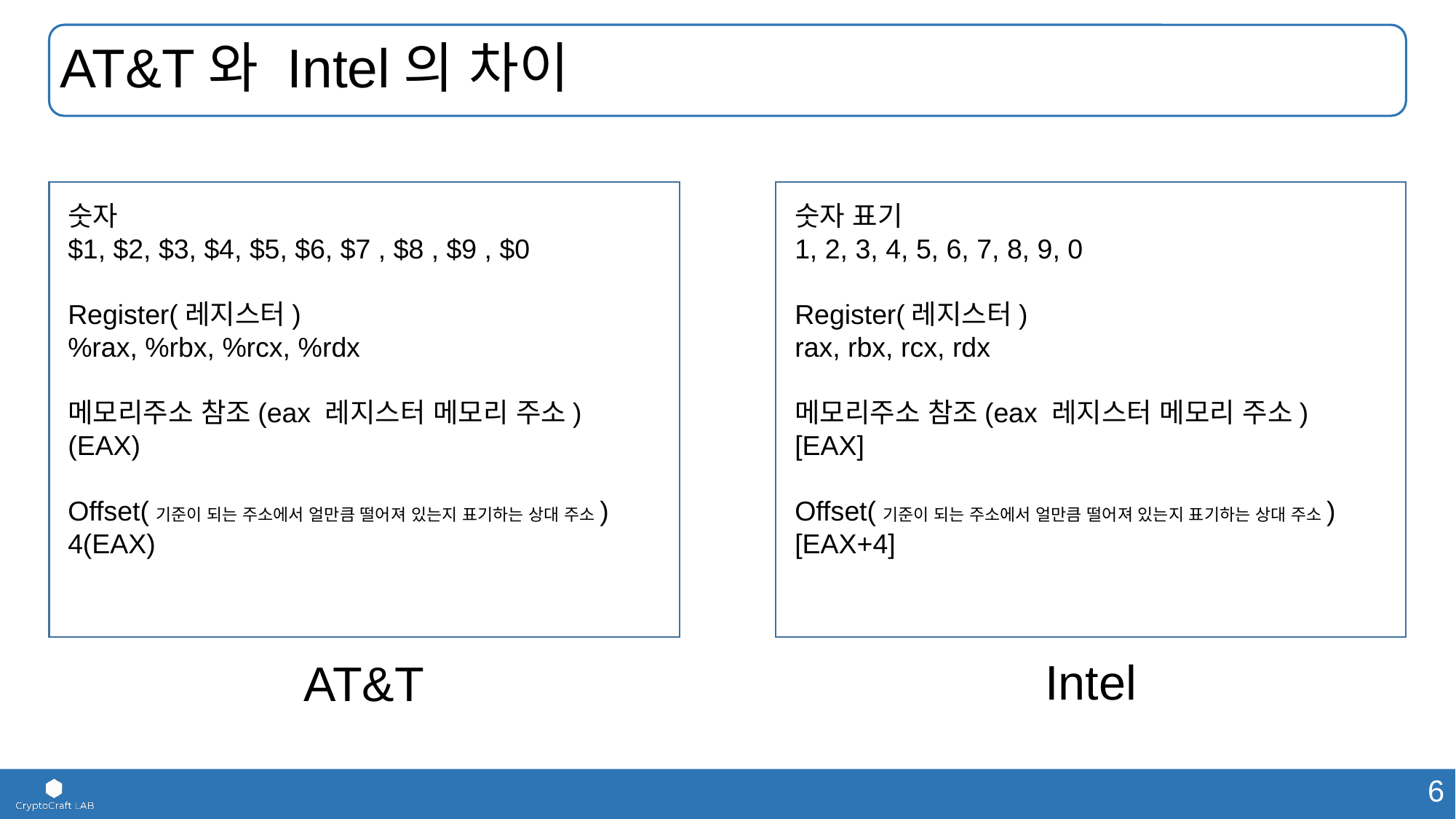

# AT&T와 Intel의 차이

숫자
$1, $2, $3, $4, $5, $6, $7 , $8 , $9 , $0

Register(레지스터)
%rax, %rbx, %rcx, %rdx

메모리주소 참조(eax 레지스터 메모리 주소)
(EAX)

Offset(기준이 되는 주소에서 얼만큼 떨어져 있는지 표기하는 상대 주소)
4(EAX)
숫자 표기
1, 2, 3, 4, 5, 6, 7, 8, 9, 0

Register(레지스터)
rax, rbx, rcx, rdx

메모리주소 참조(eax 레지스터 메모리 주소)
[EAX]

Offset(기준이 되는 주소에서 얼만큼 떨어져 있는지 표기하는 상대 주소)
[EAX+4]
Intel
AT&T